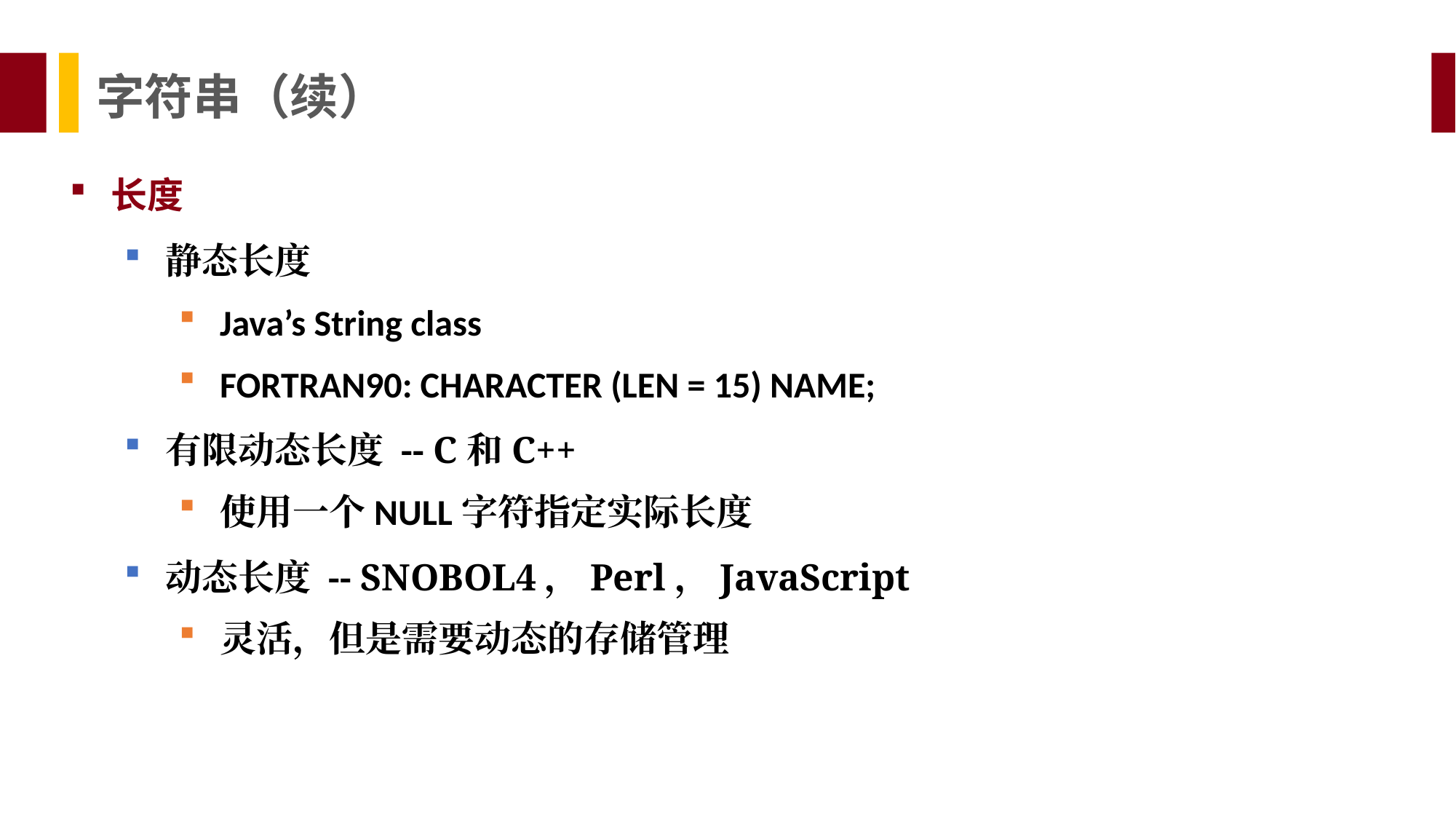

字符串（续）
长度
静态长度
Java’s String class
FORTRAN90: CHARACTER (LEN = 15) NAME;
有限动态长度 -- C和C++
使用一个NULL字符指定实际长度
动态长度 -- SNOBOL4，Perl，JavaScript
灵活，但是需要动态的存储管理